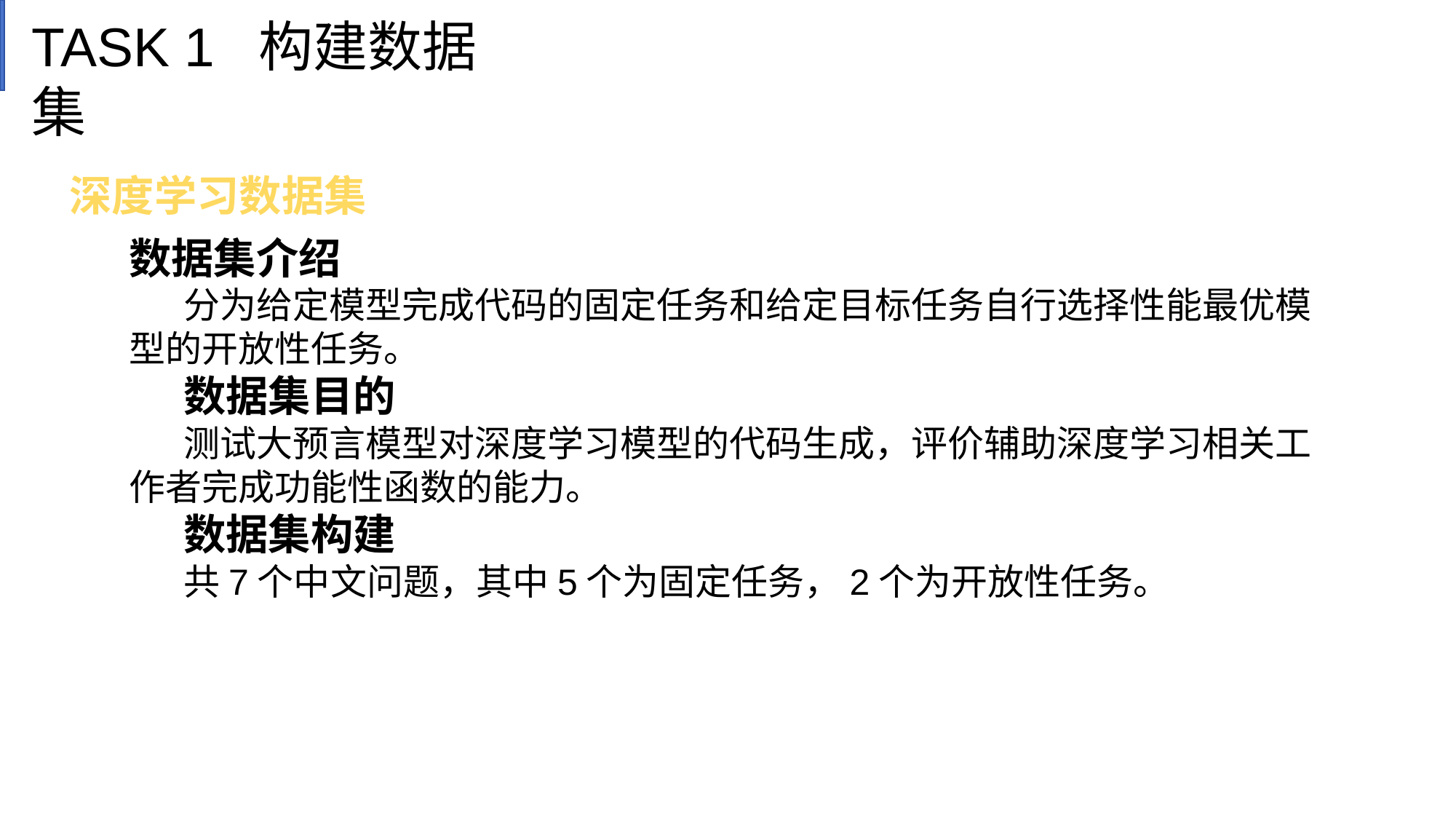

TASK 1  构建数据集
深度学习数据集
数据集介绍
分为给定模型完成代码的固定任务和给定目标任务自行选择性能最优模型的开放性任务。
数据集目的
测试大预言模型对深度学习模型的代码生成，评价辅助深度学习相关工作者完成功能性函数的能力。
数据集构建
共7个中文问题，其中5个为固定任务，2个为开放性任务。